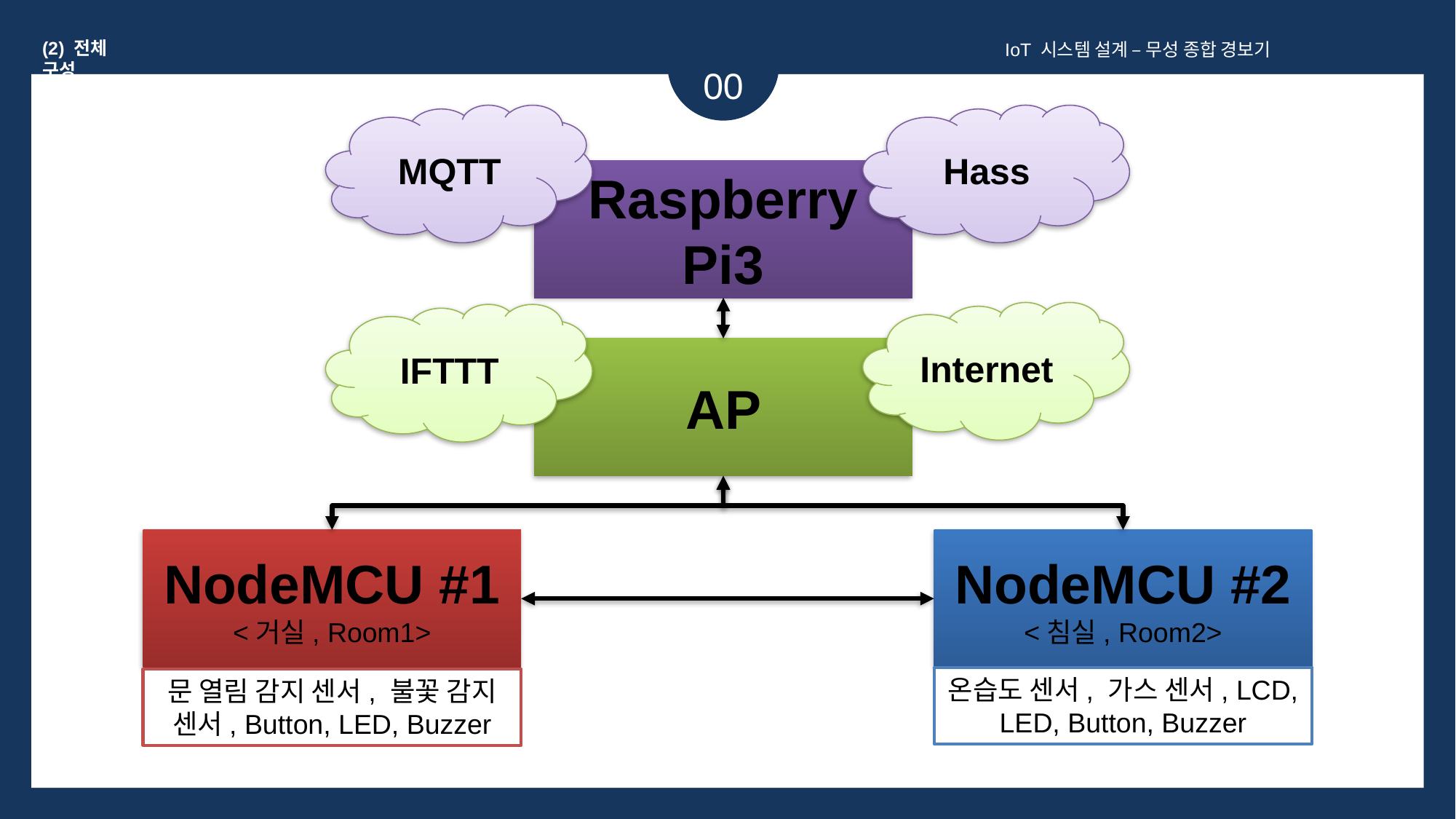

(2) 전체 구성
IoT 시스템 설계 – 무성 종합 경보기
00

MQTT
Hass
Raspberry Pi3
Internet
IFTTT
AP
NodeMCU #1
<거실, Room1>
NodeMCU #2
<침실, Room2>
온습도 센서, 가스 센서, LCD, LED, Button, Buzzer
문 열림 감지 센서, 불꽃 감지 센서, Button, LED, Buzzer